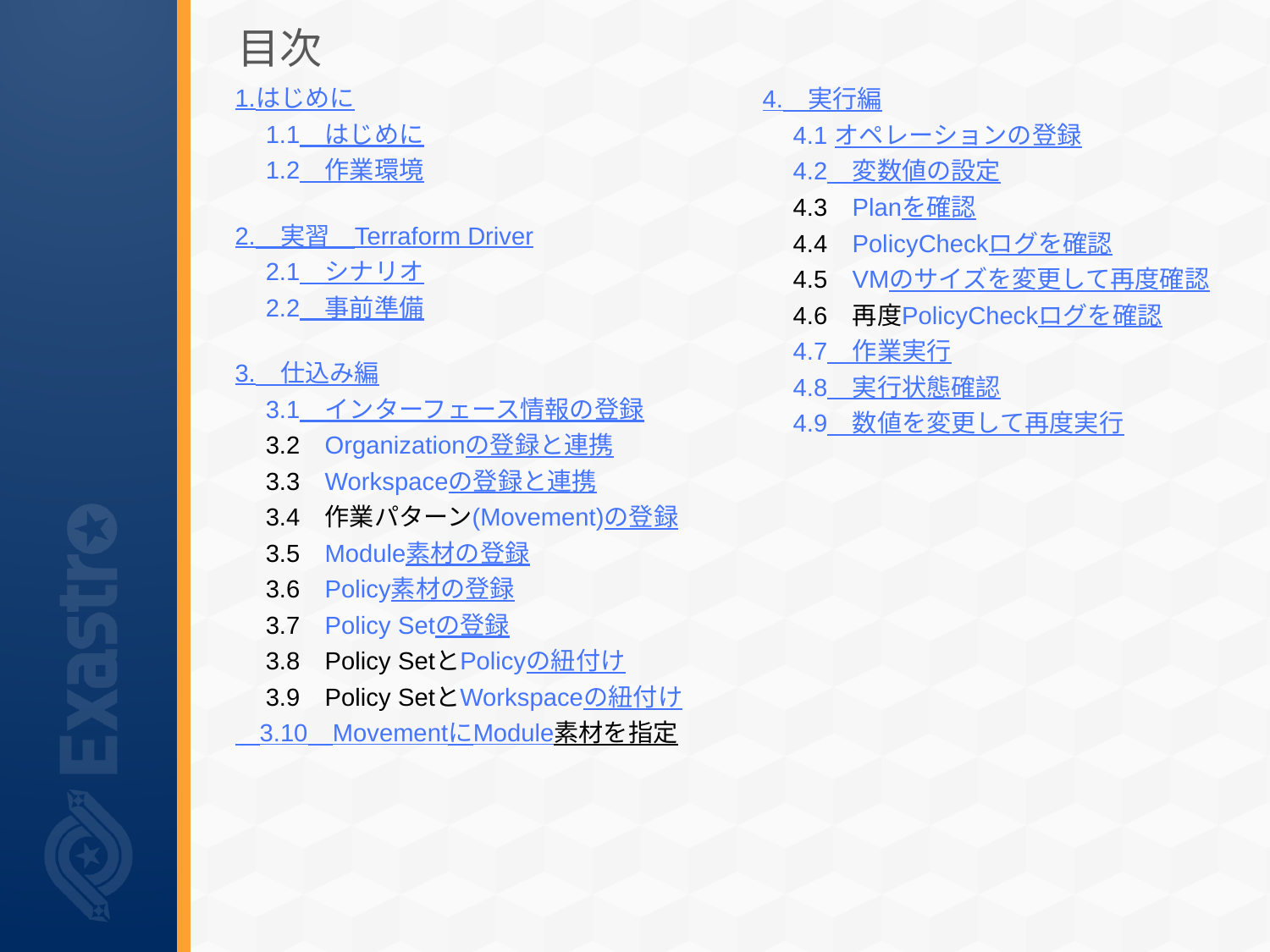

# 目次
1.はじめに
　1.1　はじめに
　1.2　作業環境

2.　実習　Terraform Driver
　2.1　シナリオ
　2.2　事前準備

3.　仕込み編
　3.1　インターフェース情報の登録
　3.2　Organizationの登録と連携
　3.3　Workspaceの登録と連携
　3.4　作業パターン(Movement)の登録
　3.5　Module素材の登録
　3.6　Policy素材の登録
　3.7　Policy Setの登録
　3.8　Policy SetとPolicyの紐付け
　3.9　Policy SetとWorkspaceの紐付け
　3.10　MovementにModule素材を指定

4.　実行編
　4.1 オペレーションの登録
　4.2　変数値の設定
　4.3　Planを確認
　4.4　PolicyCheckログを確認
　4.5　VMのサイズを変更して再度確認
　4.6　再度PolicyCheckログを確認
　4.7　作業実行
　4.8　実行状態確認
　4.9　数値を変更して再度実行